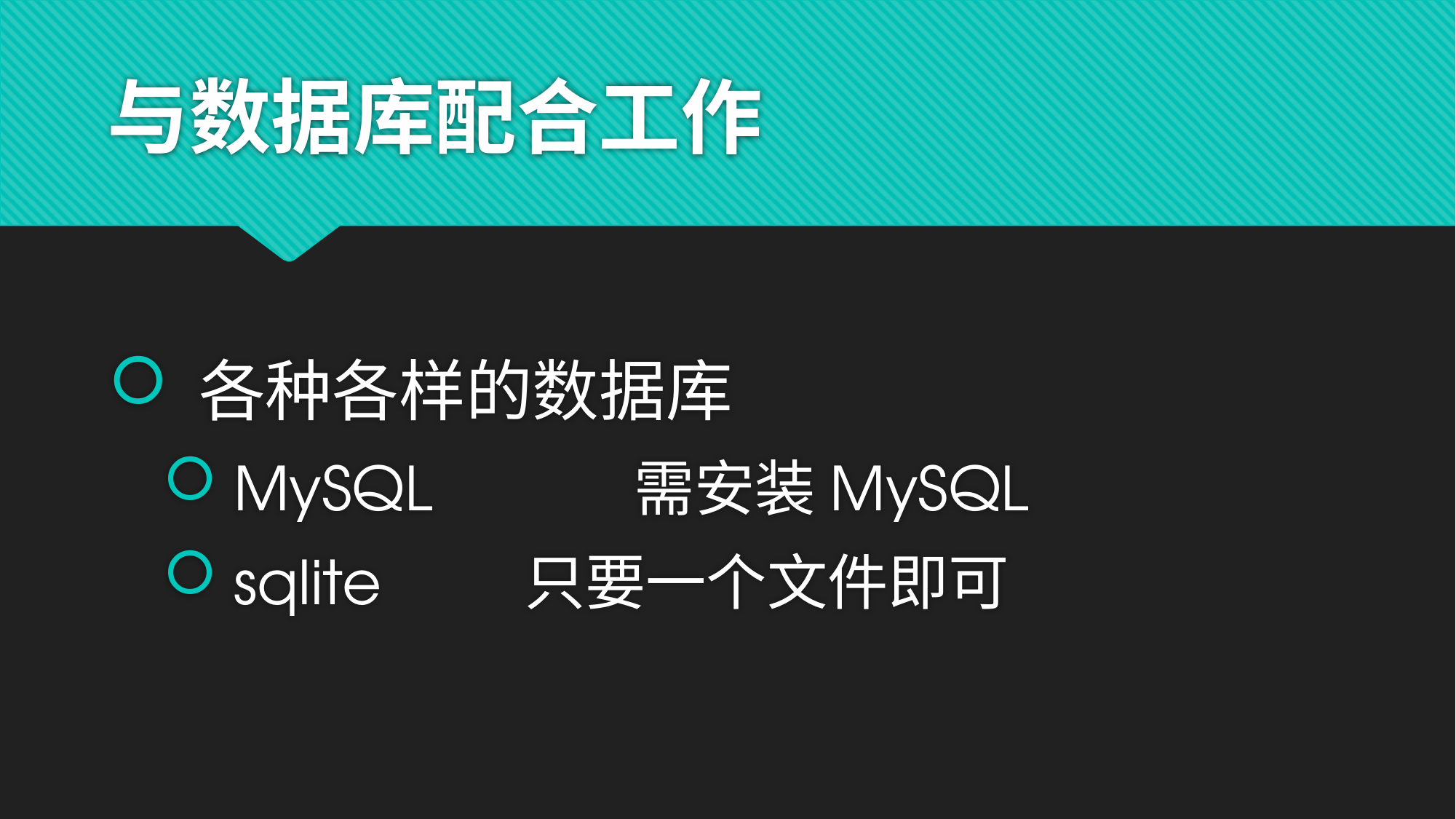

# 与数据库配合工作
 各种各样的数据库
 MySQL		需安装MySQL
 sqlite		只要一个文件即可